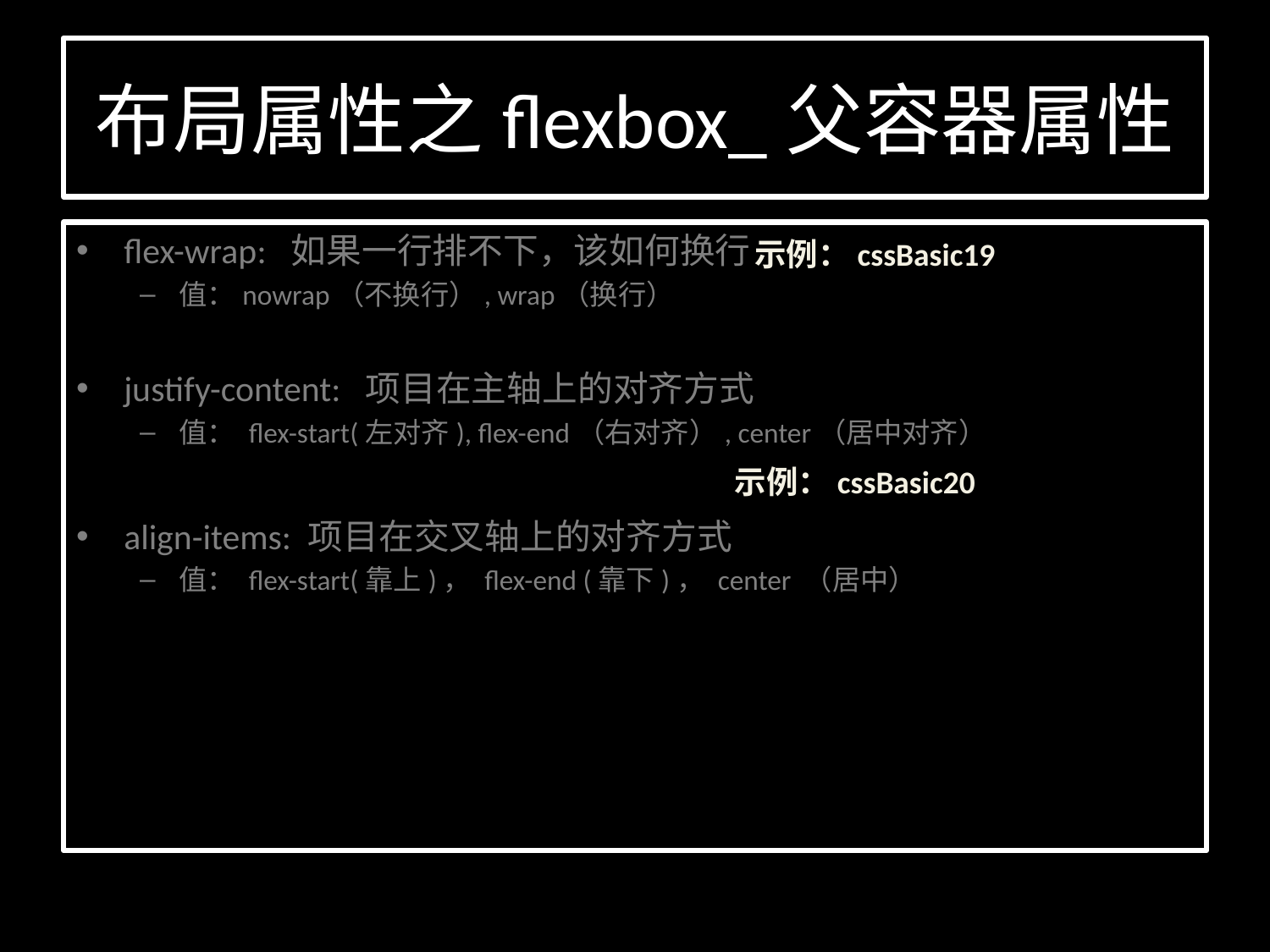

# 布局属性之flexbox_父容器属性
flex-wrap:  如果一行排不下，该如何换行
值：nowrap（不换行）, wrap（换行）

justify-content:  项目在主轴上的对齐方式
值： flex-start(左对齐), flex-end（右对齐）, center（居中对齐）

align-items: 项目在交叉轴上的对齐方式
值： flex-start(靠上)， flex-end (靠下)， center （居中）

示例：cssBasic19
示例：cssBasic20